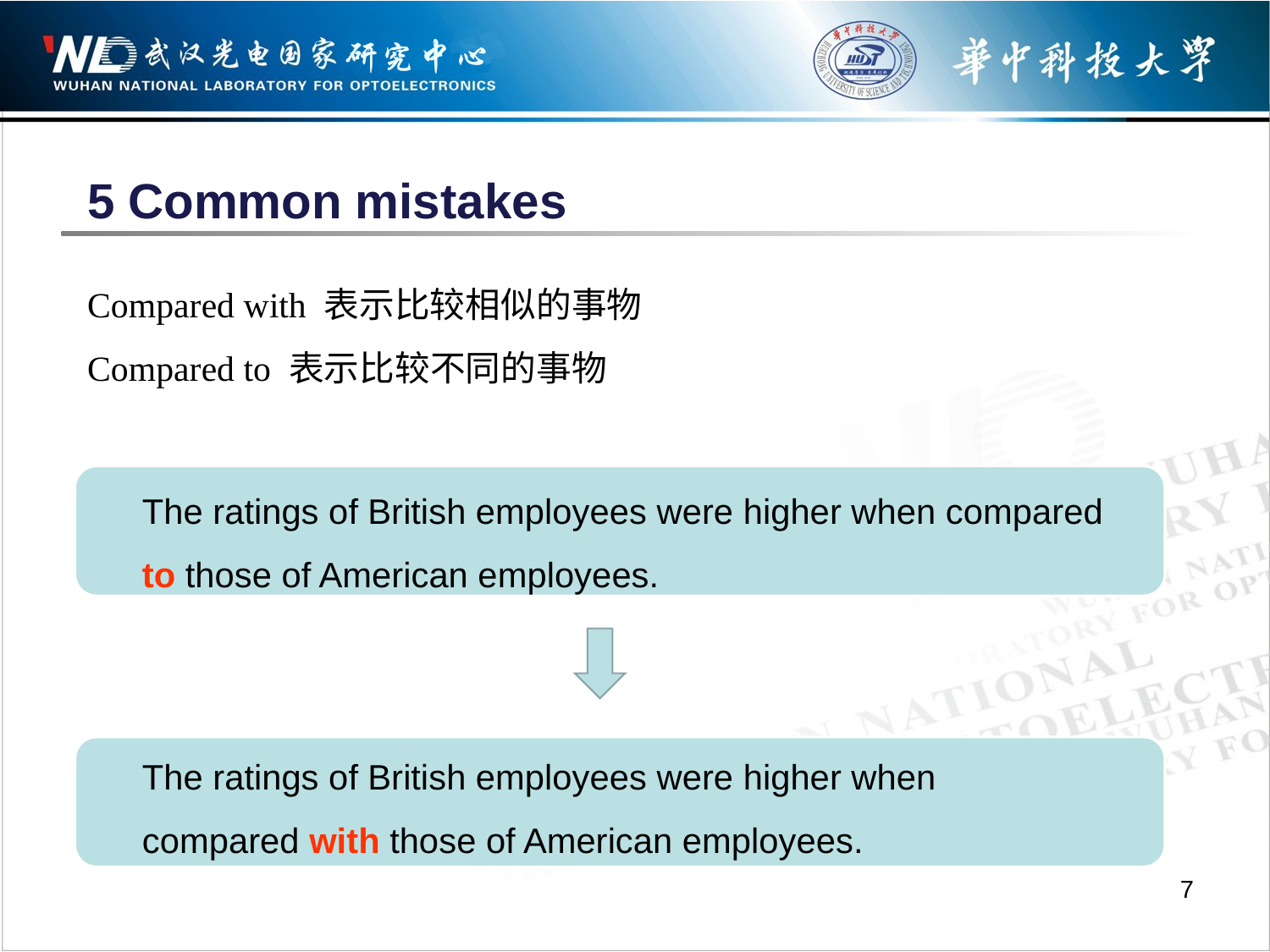

5 Common mistakes
Compared with 表示比较相似的事物
Compared to 表示比较不同的事物
The ratings of British employees were higher when compared to those of American employees.

The ratings of British employees were higher when
compared with those of American employees.

7